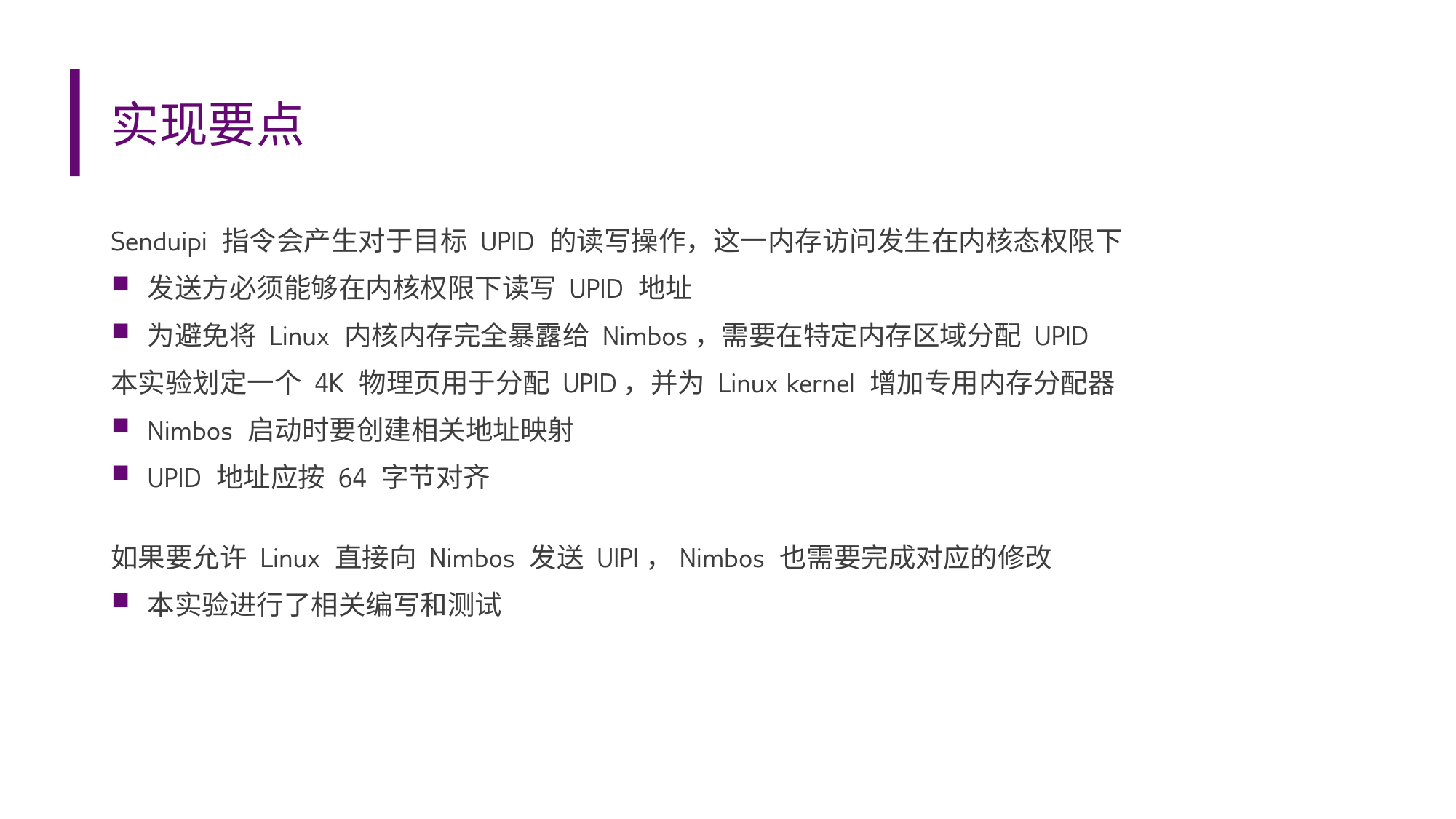

# 实现要点
Senduipi 指令会产生对于目标 UPID 的读写操作，这一内存访问发生在内核态权限下
发送方必须能够在内核权限下读写 UPID 地址
为避免将 Linux 内核内存完全暴露给 Nimbos，需要在特定内存区域分配 UPID
本实验划定一个 4K 物理页用于分配 UPID，并为 Linux kernel 增加专用内存分配器
Nimbos 启动时要创建相关地址映射
UPID 地址应按 64 字节对齐
如果要允许 Linux 直接向 Nimbos 发送 UIPI，Nimbos 也需要完成对应的修改
本实验进行了相关编写和测试